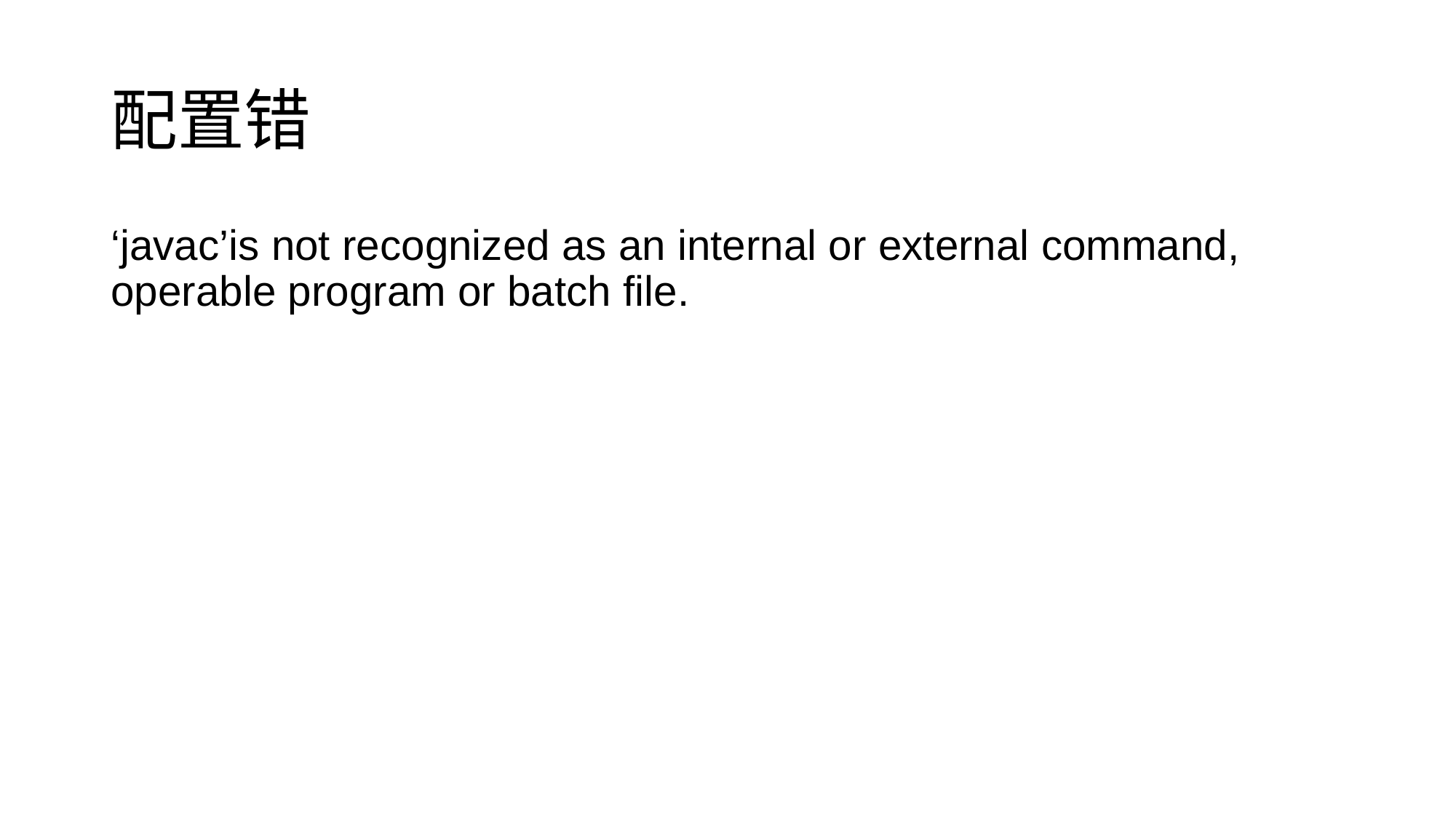

# 配置错
‘javac’is not recognized as an internal or external command, operable program or batch file.